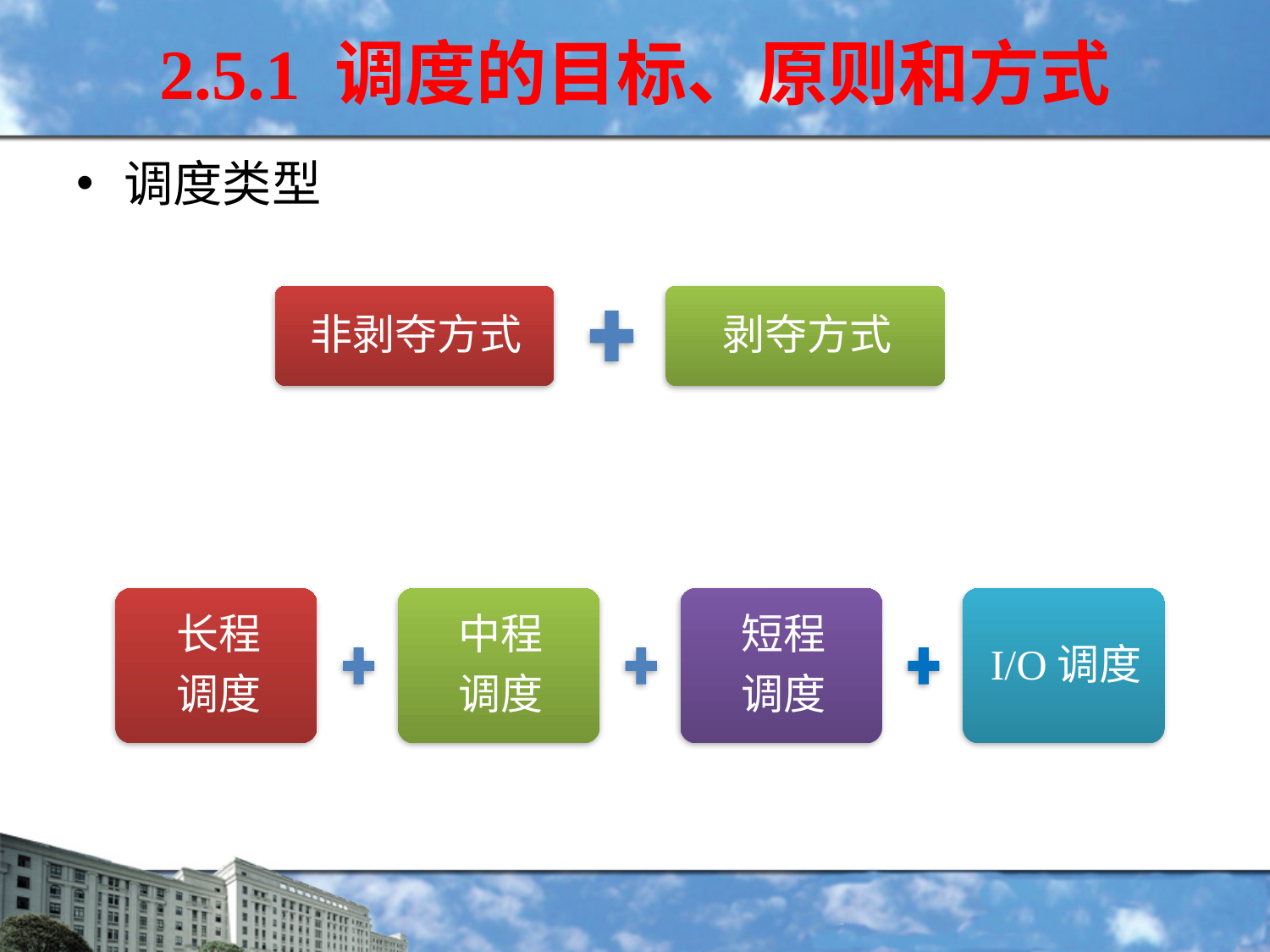

2.5.1 调度的目标、原则和方式
调度类型

非剥夺方式

剥夺方式
长程
调度

中程
调度

短程
调度

I/O调度